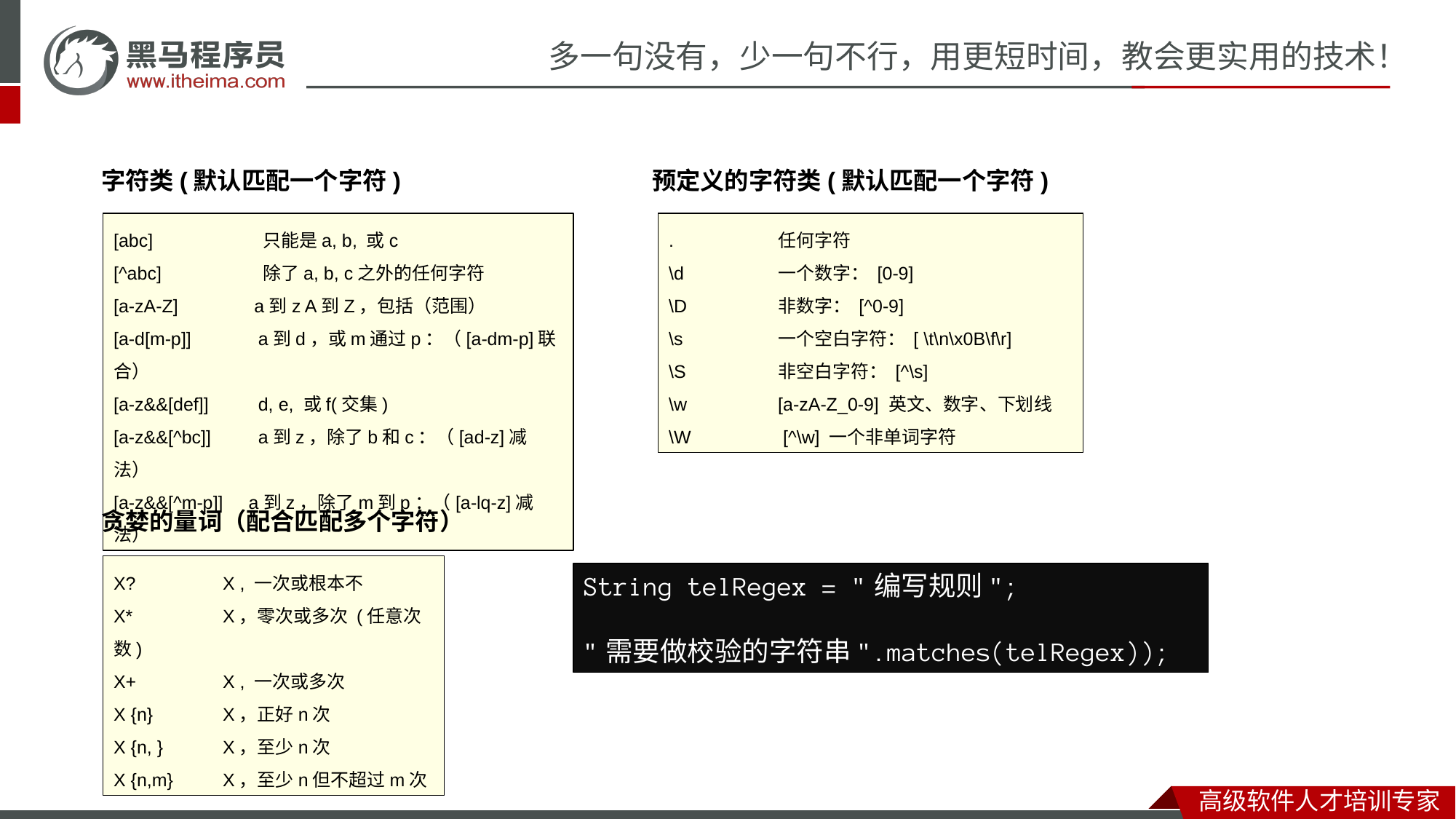

字符类(默认匹配一个字符)

预定义的字符类(默认匹配一个字符)
[abc]	       只能是a, b, 或c
[^abc]	       除了a, b, c之外的任何字符
[a-zA-Z]               a到z A到Z，包括（范围）
[a-d[m-p]]	       a到d，或m通过p：（[a-dm-p]联合）
[a-z&&[def]]	       d, e, 或f(交集)
[a-z&&[^bc]]	       a到z，除了b和c：（[ad-z]减法）
[a-z&&[^m-p]]     a到z，除了m到p：（[a-lq-z]减法）
.	任何字符
\d	一个数字： [0-9]
\D	非数字： [^0-9]
\s	一个空白字符： [ \t\n\x0B\f\r]
\S	非空白字符： [^\s]
\w	[a-zA-Z_0-9] 英文、数字、下划线
\W	 [^\w] 一个非单词字符
贪婪的量词（配合匹配多个字符）
X?	X , 一次或根本不
X*	X，零次或多次 (任意次数)
X+	X , 一次或多次
X {n}	X，正好n次
X {n, }	X，至少n次
X {n,m}	X，至少n但不超过m次
String telRegex = "编写规则";

"需要做校验的字符串".matches(telRegex));